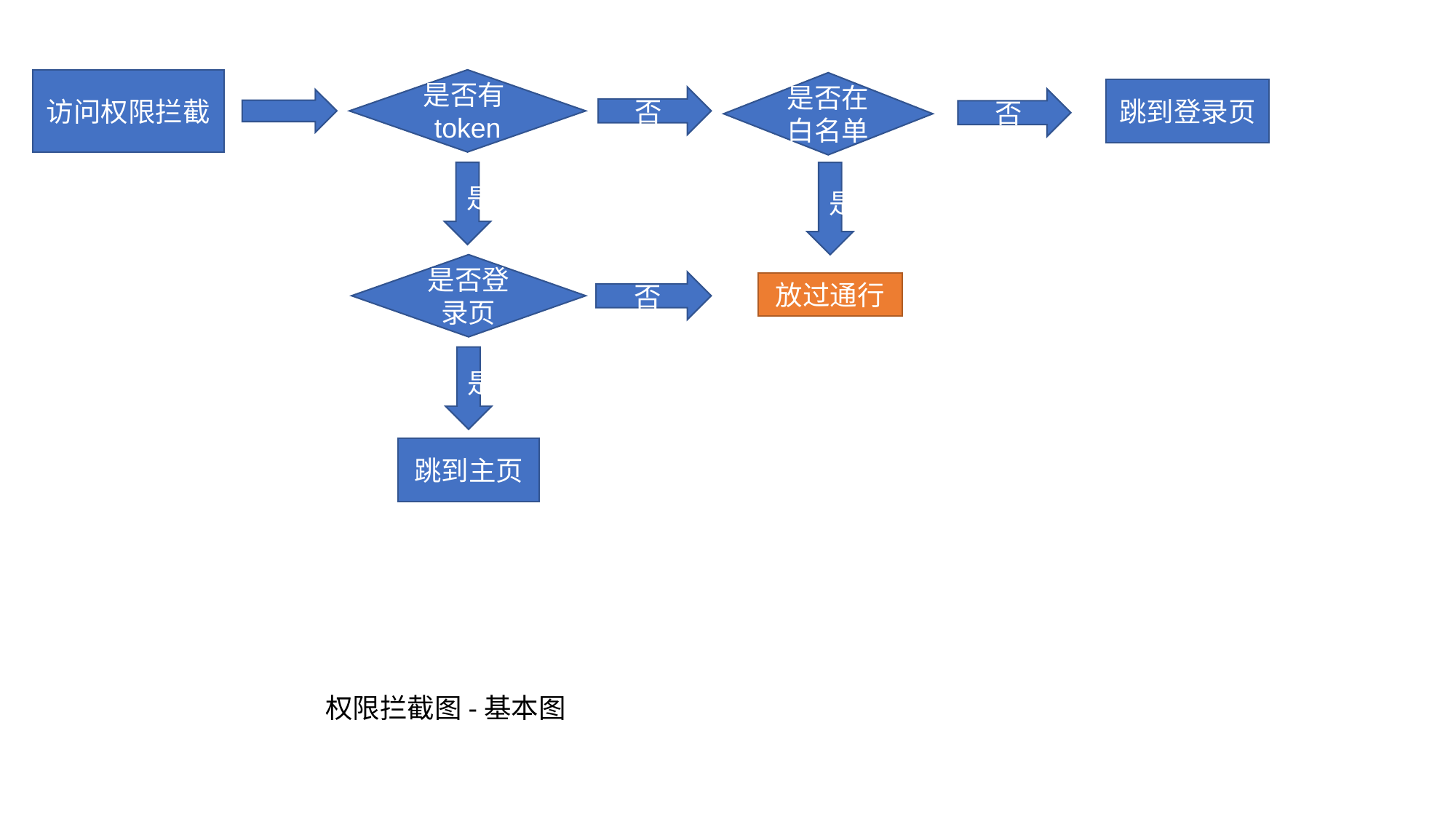

访问权限拦截
是否有token
是否在白名单
跳到登录页
否
否

是
是
是否登录页
否
放过通行
是
跳到主页
权限拦截图-基本图